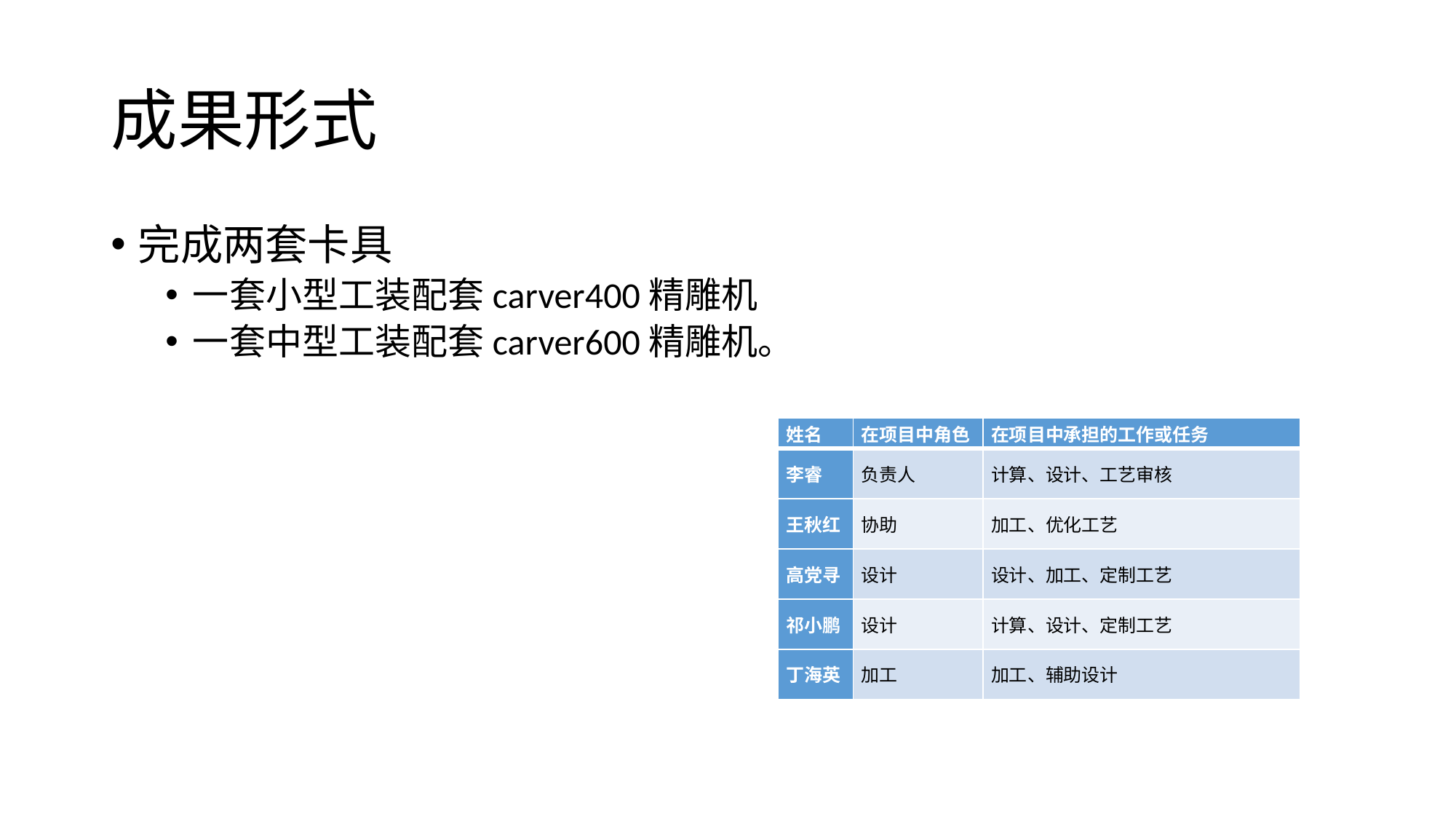

# 成果形式
完成两套卡具
一套小型工装配套carver400精雕机
一套中型工装配套carver600精雕机。
| 姓名 | 在项目中角色 | 在项目中承担的工作或任务 |
| --- | --- | --- |
| 李睿 | 负责人 | 计算、设计、工艺审核 |
| 王秋红 | 协助 | 加工、优化工艺 |
| 高党寻 | 设计 | 设计、加工、定制工艺 |
| 祁小鹏 | 设计 | 计算、设计、定制工艺 |
| 丁海英 | 加工 | 加工、辅助设计 |